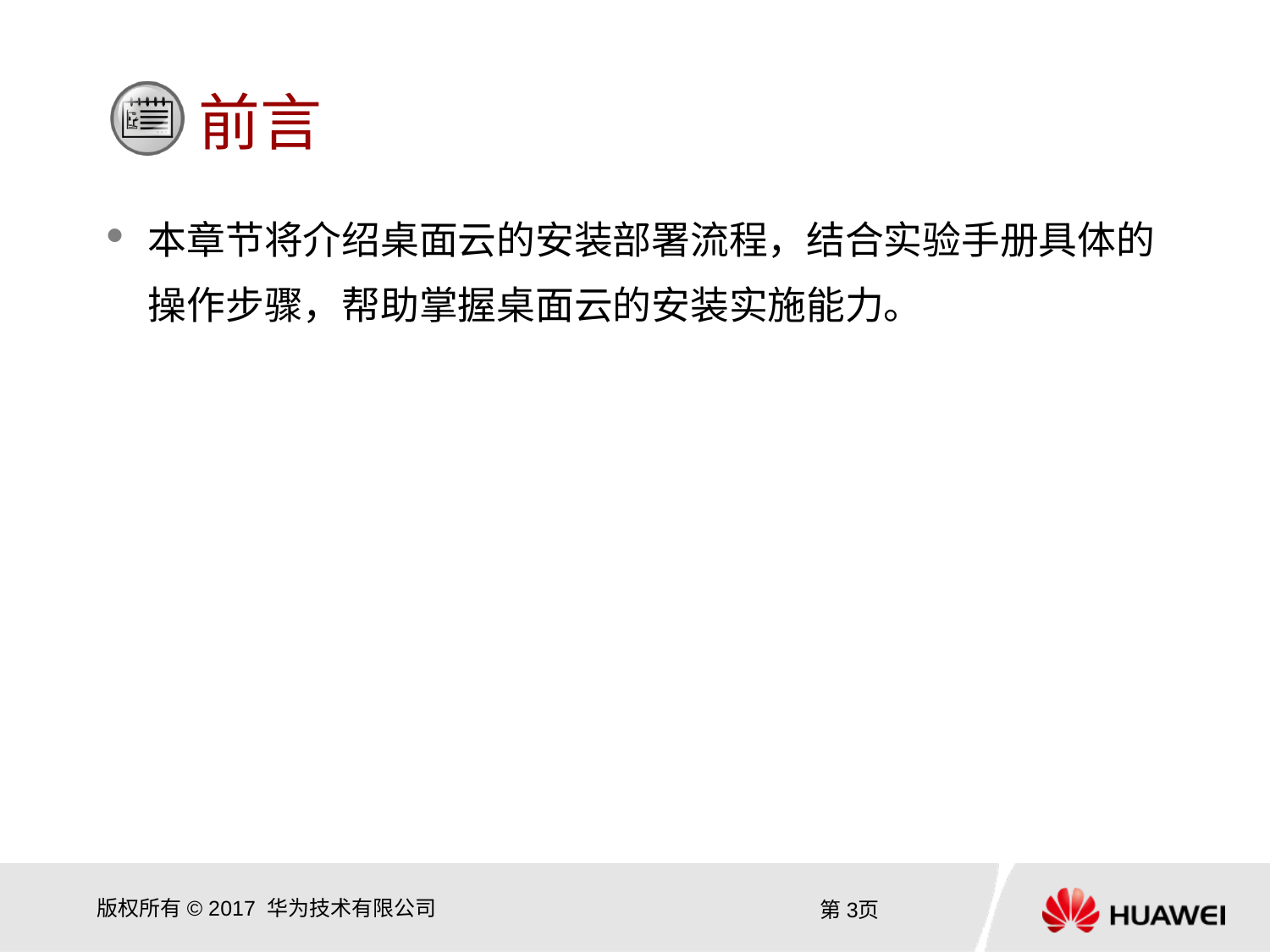

本章节将介绍桌面云的安装部署流程，结合实验手册具体的操作步骤，帮助掌握桌面云的安装实施能力。